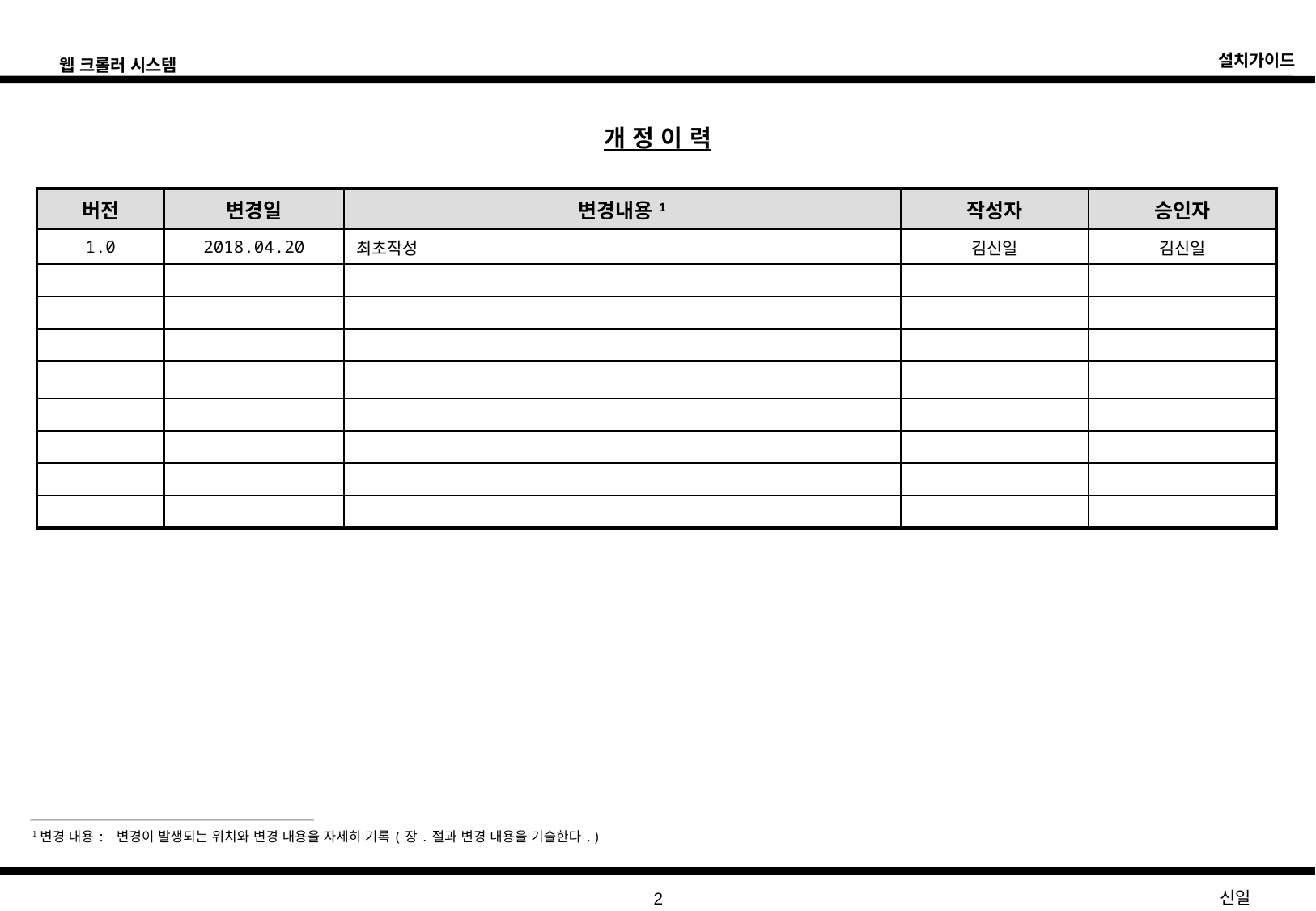

개 정 이 력
| 버전 | 변경일 | 변경내용1 | 작성자 | 승인자 |
| --- | --- | --- | --- | --- |
| 1.0 | 2018.04.20 | 최초작성 | 김신일 | 김신일 |
|  |  |  |  |  |
|  |  |  |  |  |
|  |  |  |  |  |
|  |  |  |  |  |
|  |  |  |  |  |
|  |  |  |  |  |
|  |  |  |  |  |
|  |  |  |  |  |

1변경 내용: 변경이 발생되는 위치와 변경 내용을 자세히 기록(장.절과 변경 내용을 기술한다.)